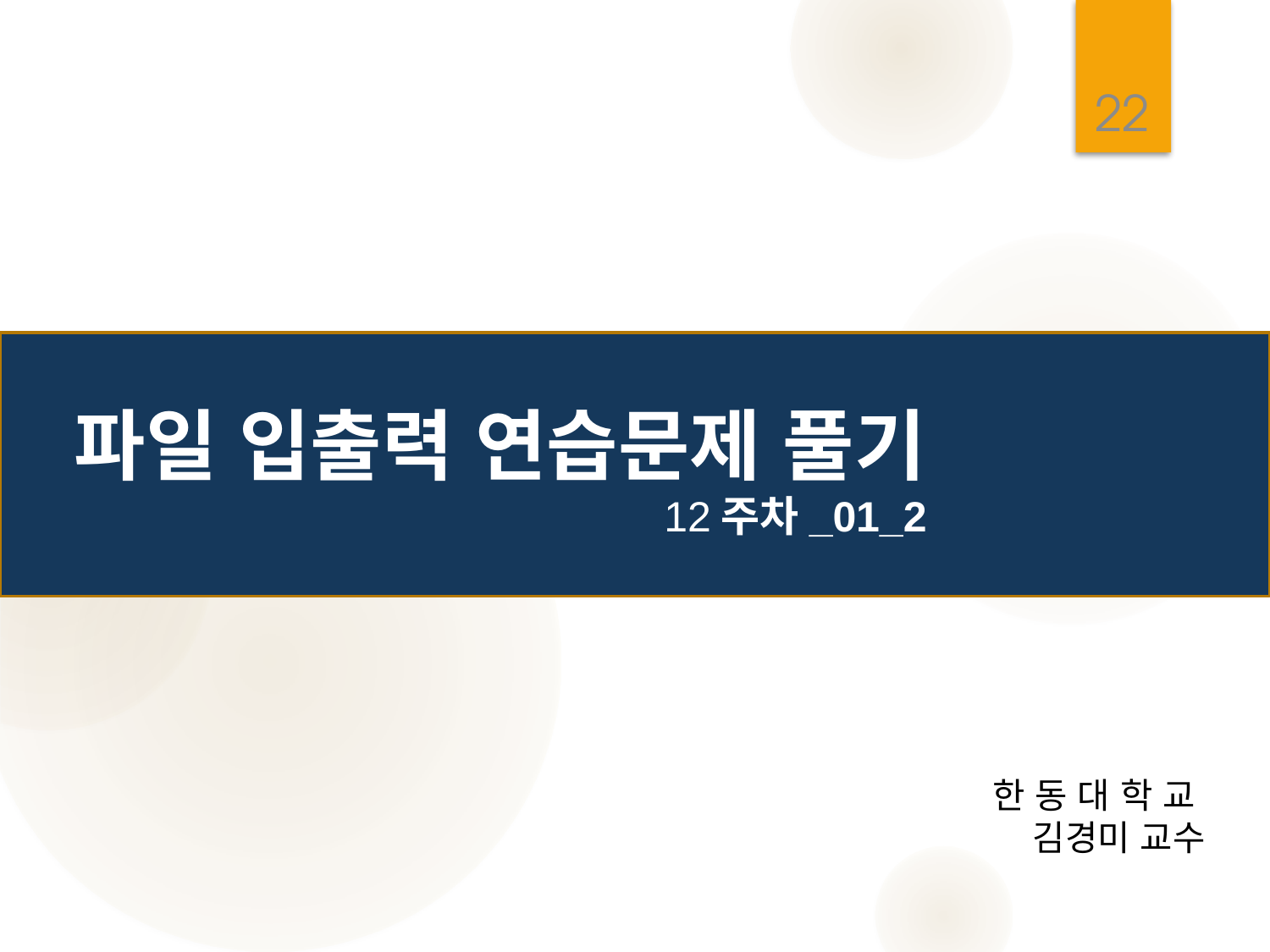

22

# 파일 입출력 연습문제 풀기 12주차_01_2
한 동 대 학 교
김경미 교수